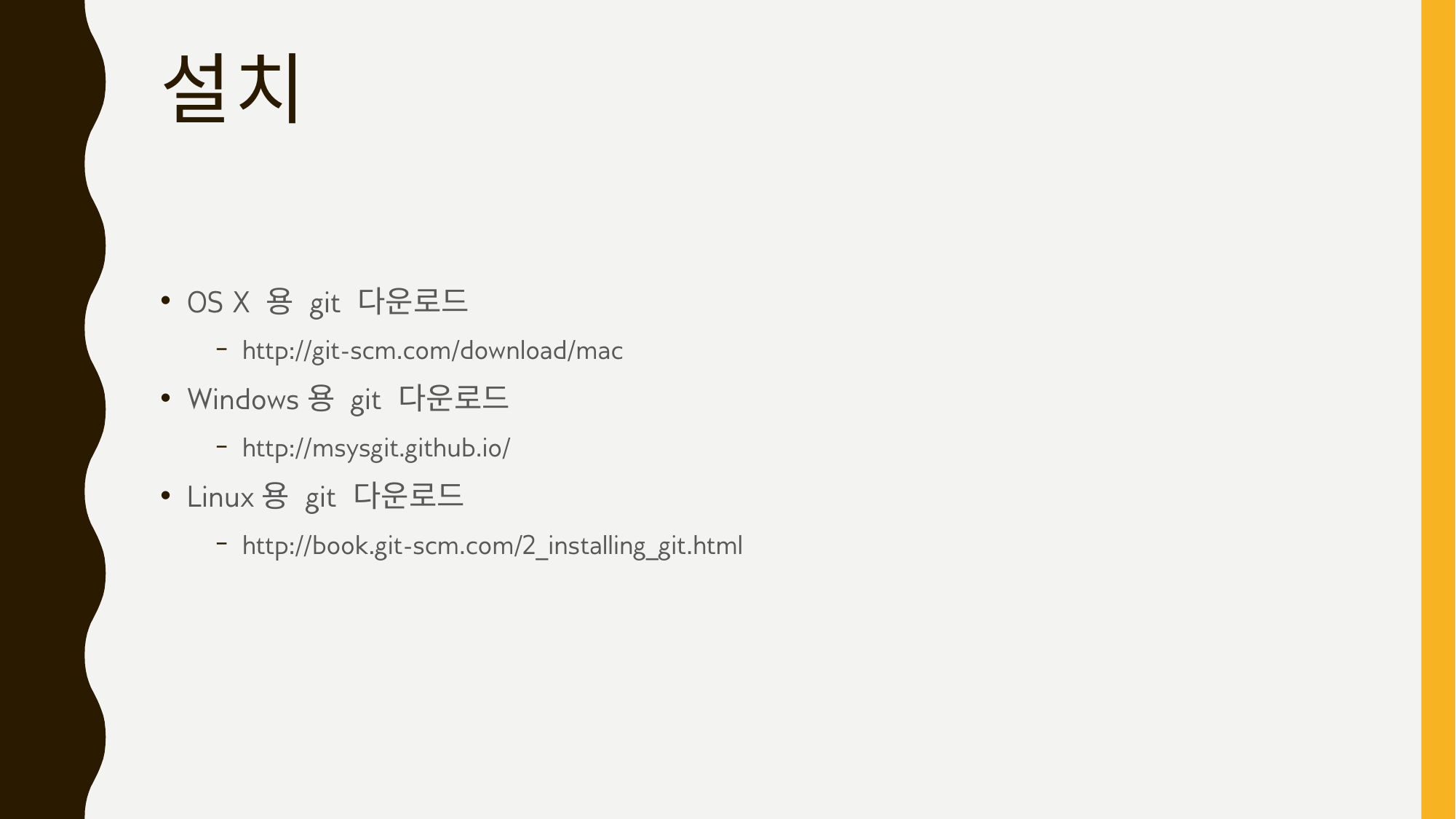

# 설치
OS X 용 git 다운로드
http://git-scm.com/download/mac
Windows용 git 다운로드
http://msysgit.github.io/
Linux용 git 다운로드
http://book.git-scm.com/2_installing_git.html